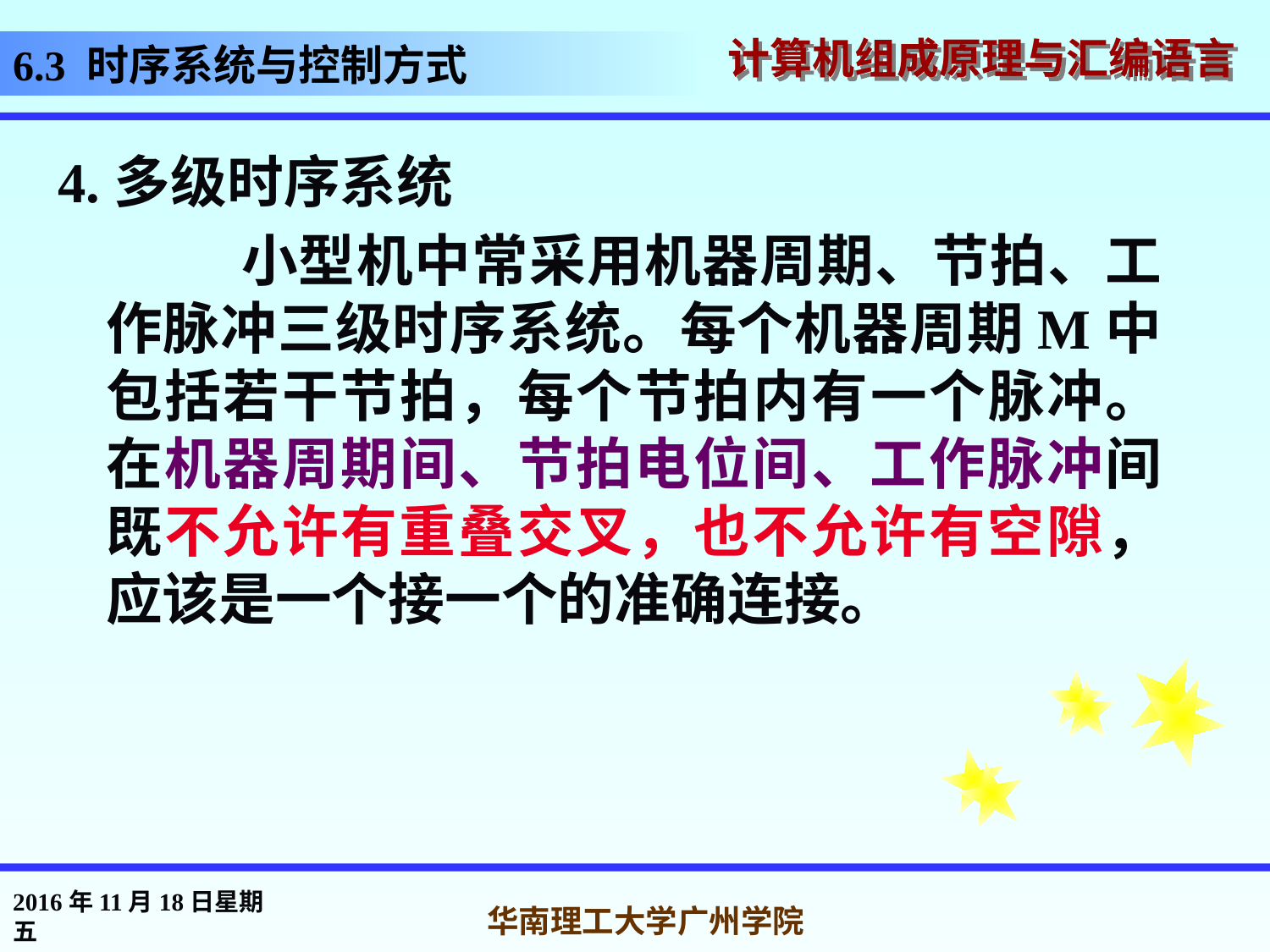

# 6.3 时序系统与控制方式
4.多级时序系统
            小型机中常采用机器周期、节拍、工作脉冲三级时序系统。每个机器周期M中包括若干节拍，每个节拍内有一个脉冲。在机器周期间、节拍电位间、工作脉冲间既不允许有重叠交叉，也不允许有空隙，应该是一个接一个的准确连接。
2016年11月18日星期五
华南理工大学广州学院